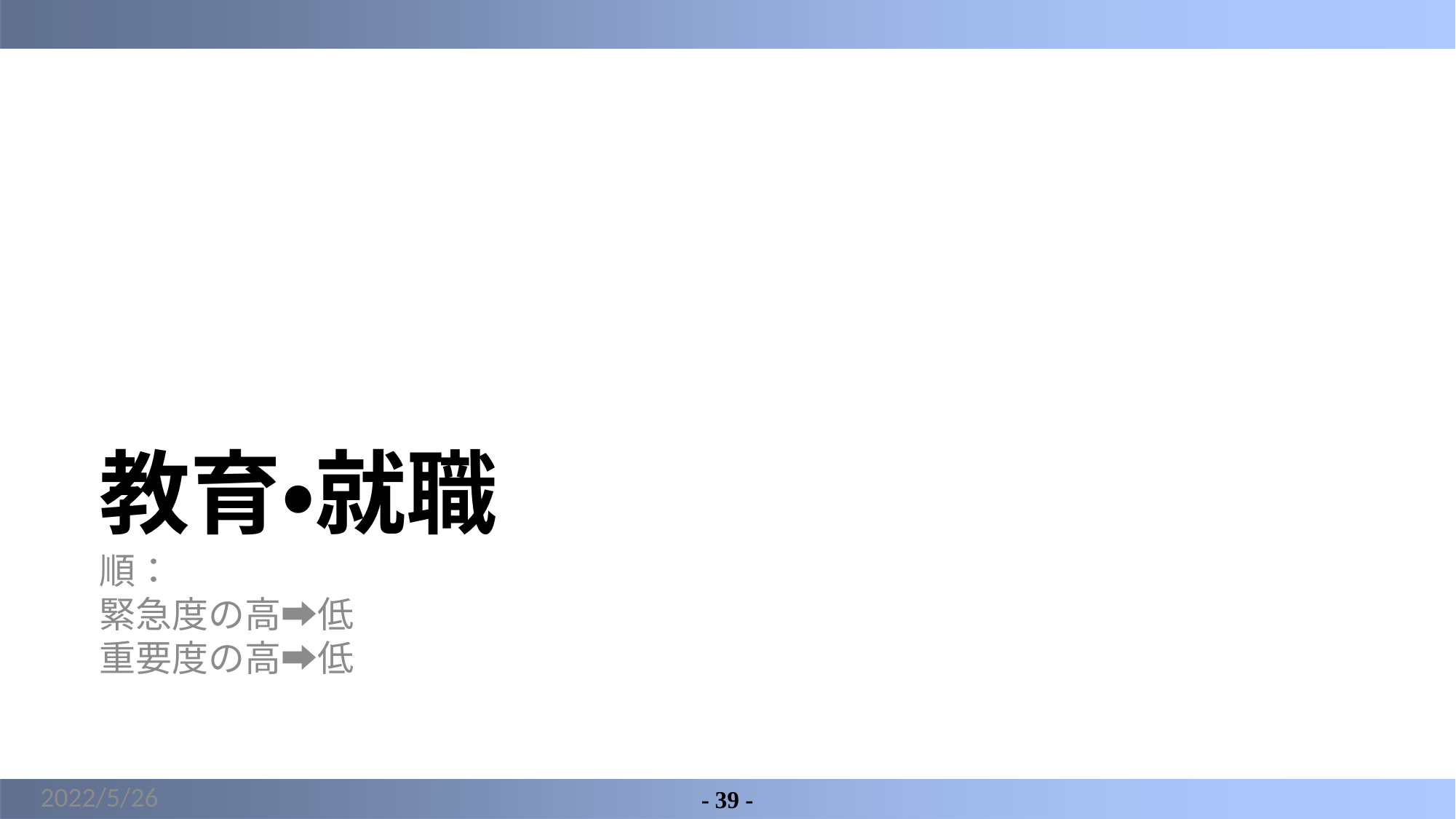

# 教育・就職
順：
緊急度の高➡低
重要度の高➡低

2022/5/26
- 39 -